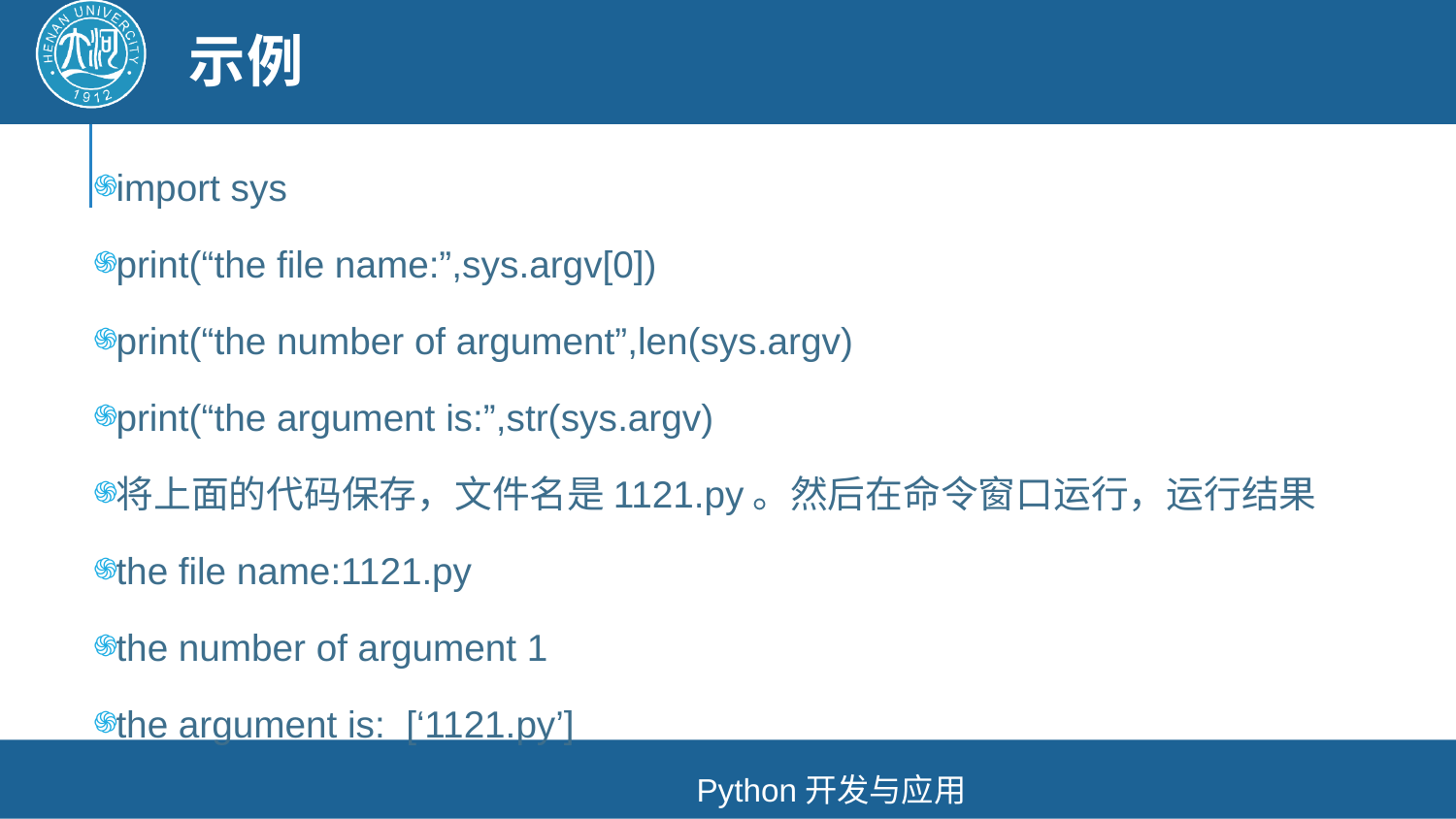

# 示例
import sys
print(“the file name:”,sys.argv[0])
print(“the number of argument”,len(sys.argv)
print(“the argument is:”,str(sys.argv)
将上面的代码保存，文件名是1121.py。然后在命令窗口运行，运行结果
the file name:1121.py
the number of argument 1
the argument is:  [‘1121.py’]

Python开发与应用
18